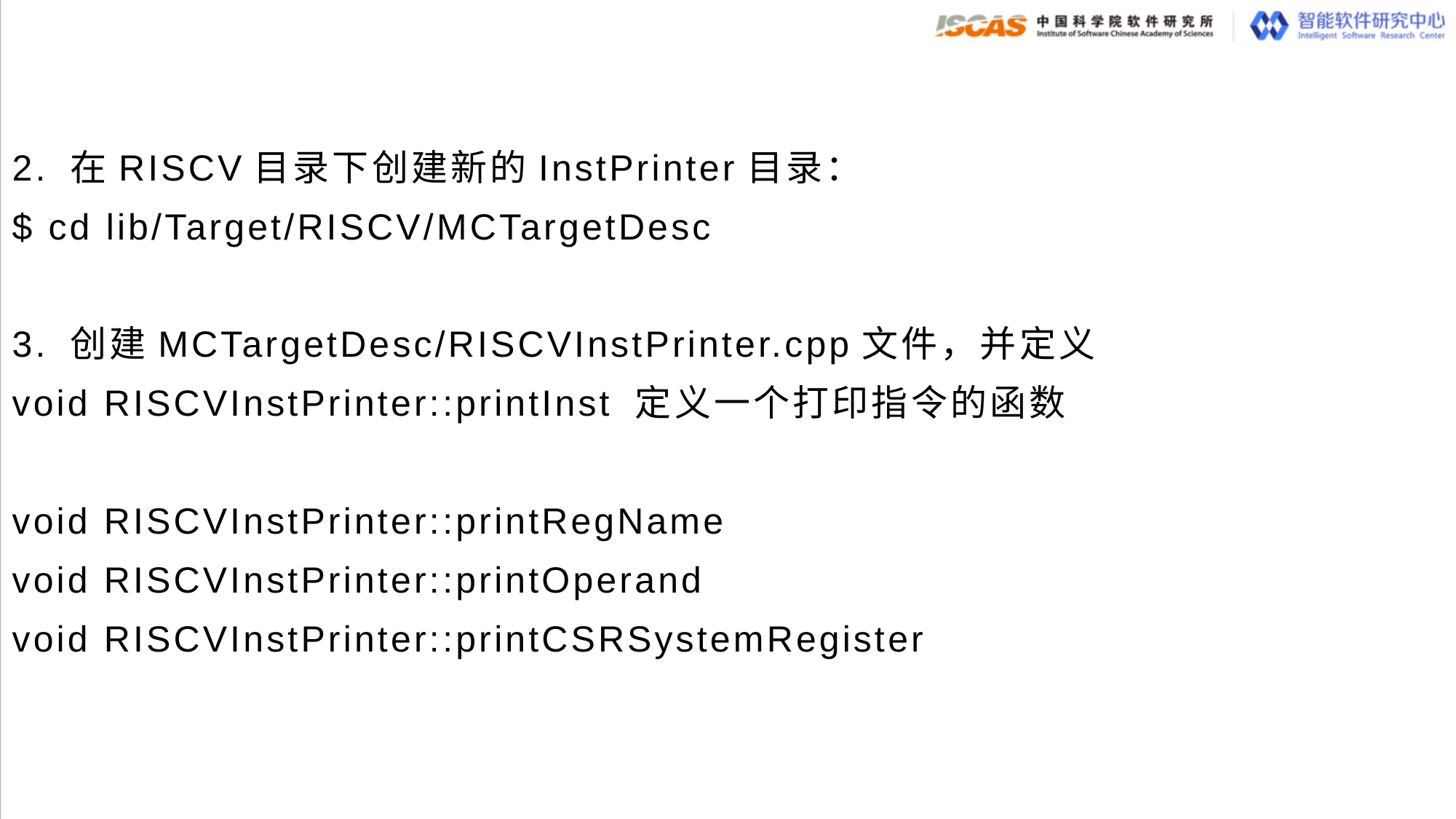

2. 在RISCV目录下创建新的InstPrinter目录：
$ cd lib/Target/RISCV/MCTargetDesc

3. 创建MCTargetDesc/RISCVInstPrinter.cpp文件，并定义
void RISCVInstPrinter::printInst 定义一个打印指令的函数

void RISCVInstPrinter::printRegName
void RISCVInstPrinter::printOperand
void RISCVInstPrinter::printCSRSystemRegister